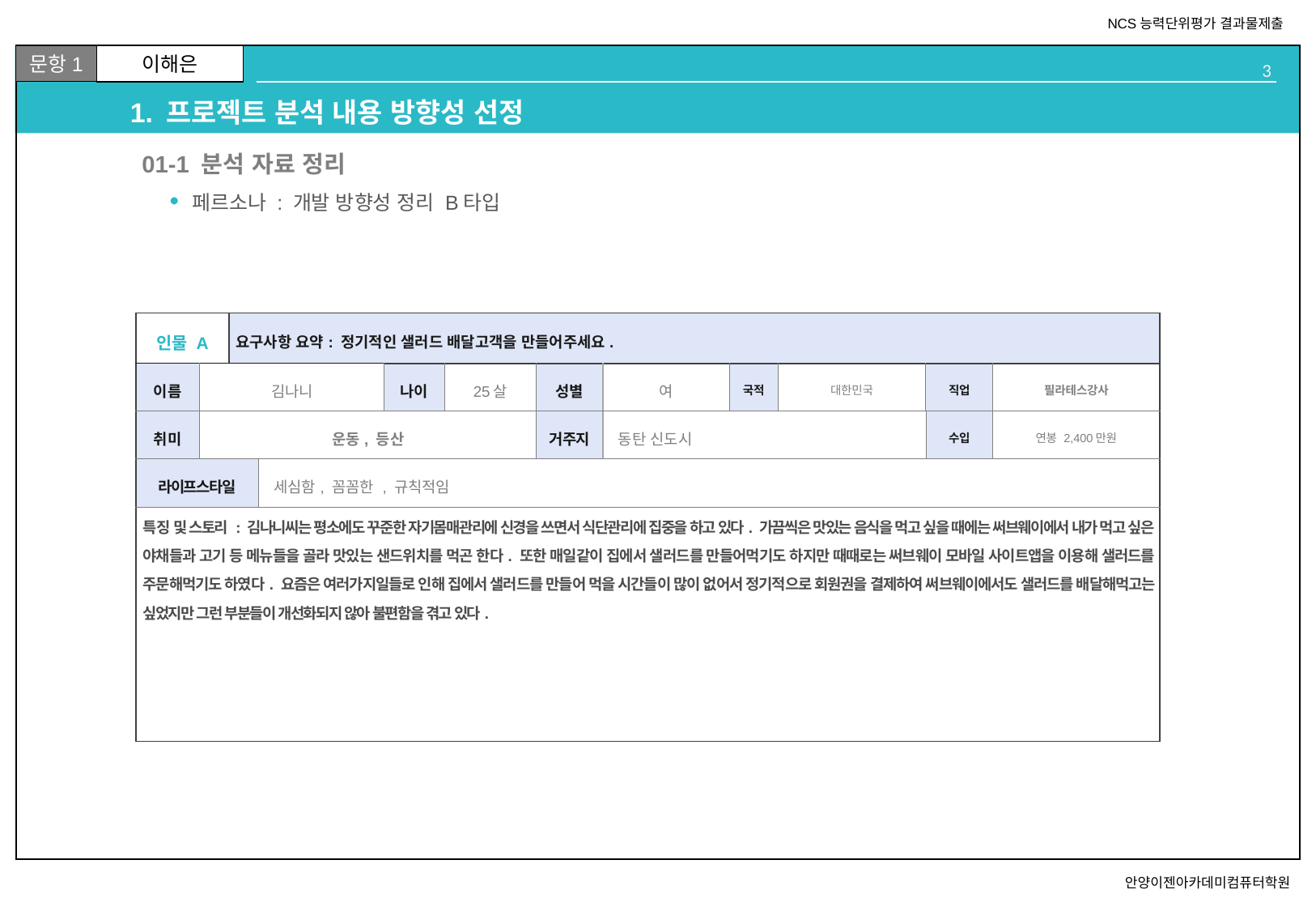

# 1. 프로젝트 분석 내용 방향성 선정
02
01-1 분석 자료 정리
페르소나 : 개발 방향성 정리 B타입
| 인물 A |  | 요구사항 요약: 정기적인 샐러드 배달고객을 만들어주세요. |  |  |  |  |  |  |  |  |  |
| --- | --- | --- | --- | --- | --- | --- | --- | --- | --- | --- | --- |
| 이름 | 김나니 |  |  | 나이 | 25살 | 성별 | 여 | 국적 | 대한민국 | 직업 | 필라테스강사 |
| 취미 | 운동, 등산 |  |  |  |  | 거주지 | 동탄 신도시 |  |  | 수입 | 연봉 2,400만원 |
| 라이프스타일 |  |  | 세심함, 꼼꼼한 , 규칙적임 |  |  |  |  |  |  |  |  |
| 특징 및 스토리 : 김나니씨는 평소에도 꾸준한 자기몸매관리에 신경을 쓰면서 식단관리에 집중을 하고 있다. 가끔씩은 맛있는 음식을 먹고 싶을 때에는 써브웨이에서 내가 먹고 싶은 야채들과 고기 등 메뉴들을 골라 맛있는 샌드위치를 먹곤 한다. 또한 매일같이 집에서 샐러드를 만들어먹기도 하지만 때때로는 써브웨이 모바일 사이트앱을 이용해 샐러드를 주문해먹기도 하였다. 요즘은 여러가지일들로 인해 집에서 샐러드를 만들어 먹을 시간들이 많이 없어서 정기적으로 회원권을 결제하여 써브웨이에서도 샐러드를 배달해먹고는 싶었지만 그런 부분들이 개선화되지 않아 불편함을 겪고 있다. |  |  |  |  |  |  |  |  |  |  |  |